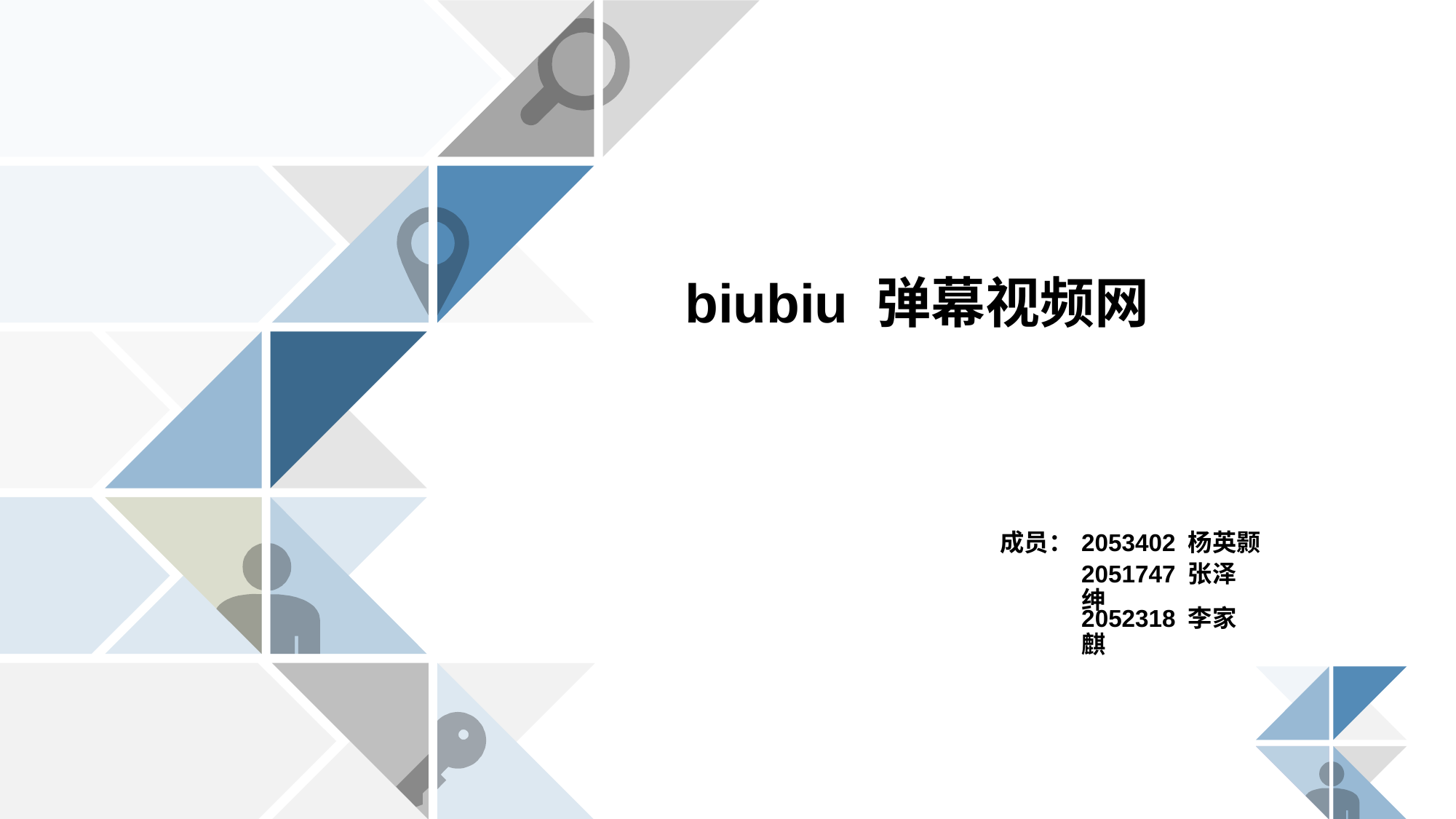

# biubiu 弹幕视频网
成员：
2053402 杨英颢
2051747 张泽绅
2052318 李家麒